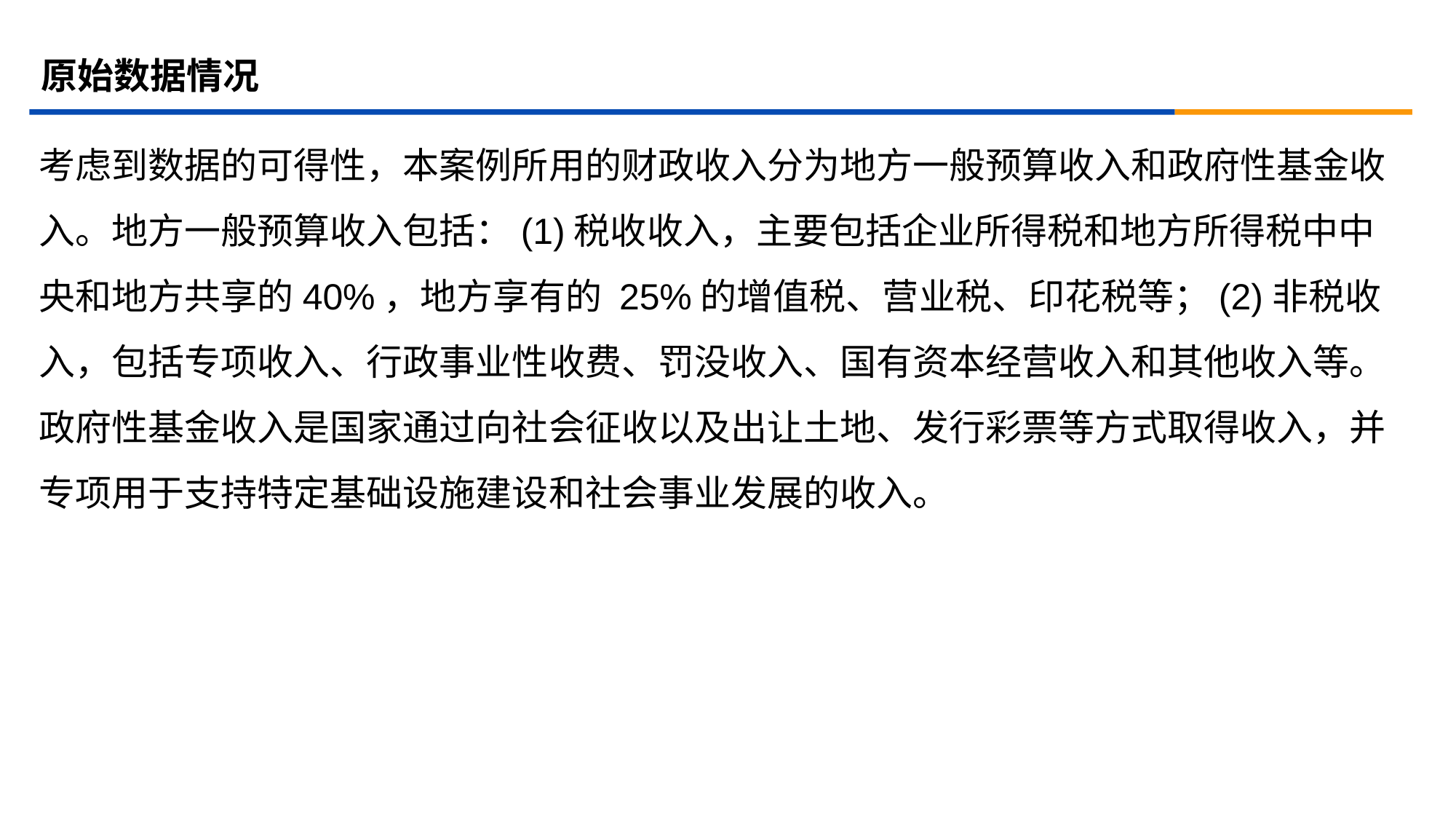

# 原始数据情况
考虑到数据的可得性，本案例所用的财政收入分为地方一般预算收入和政府性基金收入。地方一般预算收入包括：(1)税收收入，主要包括企业所得税和地方所得税中中央和地方共享的40%，地方享有的 25%的增值税、营业税、印花税等；(2)非税收入，包括专项收入、行政事业性收费、罚没收入、国有资本经营收入和其他收入等。政府性基金收入是国家通过向社会征收以及出让土地、发行彩票等方式取得收入，并专项用于支持特定基础设施建设和社会事业发展的收入。